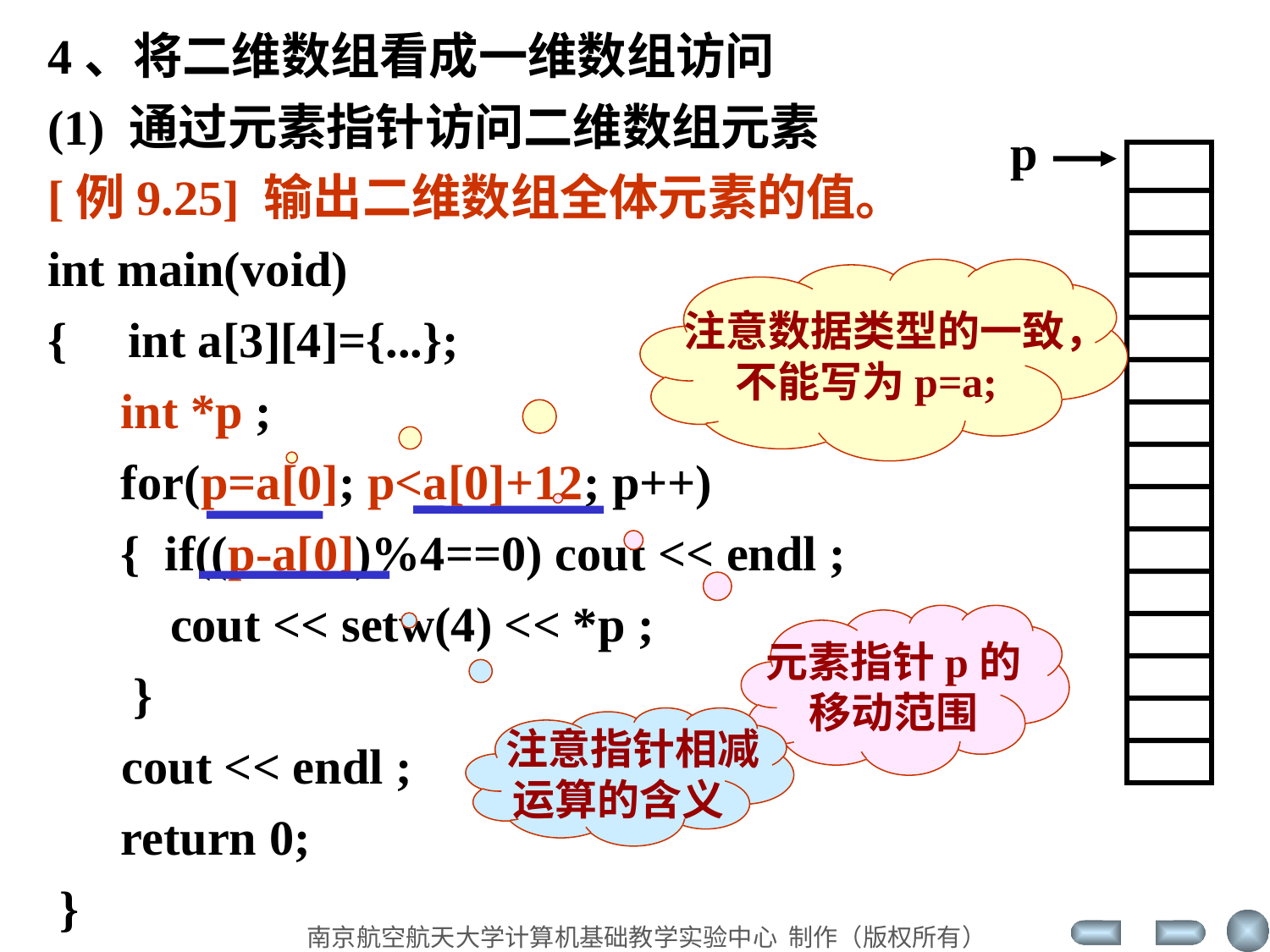

4、将二维数组看成一维数组访问
(1) 通过元素指针访问二维数组元素
[例9.25] 输出二维数组全体元素的值。
int main(void)
{     int a[3][4]={...};
      int *p ;
      for(p=a[0]; p<a[0]+12; p++)
      {  if((p-a[0])%4==0) cout << endl ;
          cout << setw(4) << *p ;
       }
       cout << endl ;
      return 0;
 }
p

     注意数据类型的一致，
不能写为p=a;

元素指针p的
移动范围

  注意指针相减
运算的含义